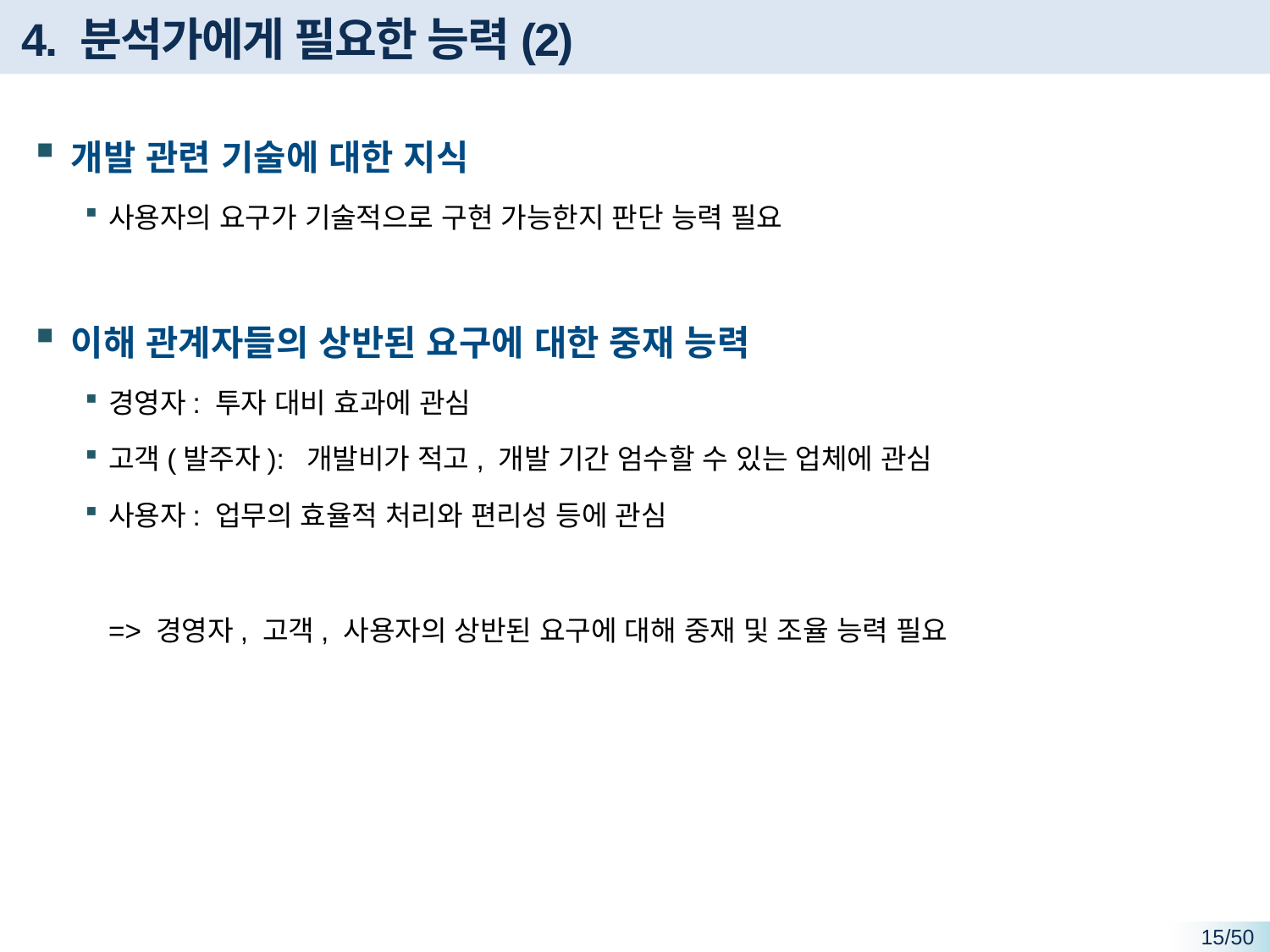

# 4. 분석가에게 필요한 능력(2)
개발 관련 기술에 대한 지식
사용자의 요구가 기술적으로 구현 가능한지 판단 능력 필요

이해 관계자들의 상반된 요구에 대한 중재 능력
경영자: 투자 대비 효과에 관심
고객(발주자):  개발비가 적고, 개발 기간 엄수할 수 있는 업체에 관심
사용자: 업무의 효율적 처리와 편리성 등에 관심

   => 경영자, 고객, 사용자의 상반된 요구에 대해 중재 및 조율 능력 필요